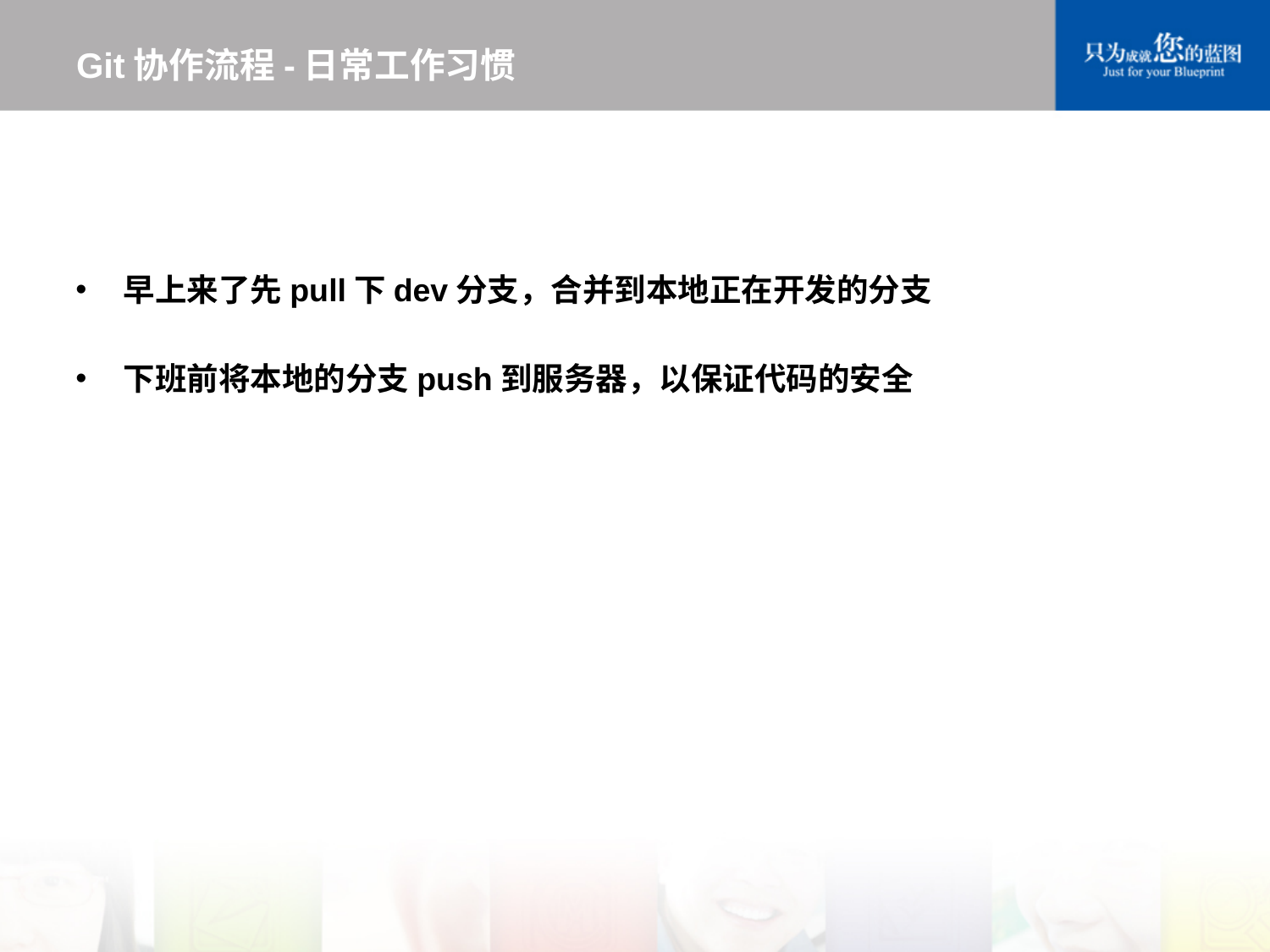

# Git协作流程-日常工作习惯

早上来了先pull下dev分支，合并到本地正在开发的分支

下班前将本地的分支push到服务器，以保证代码的安全